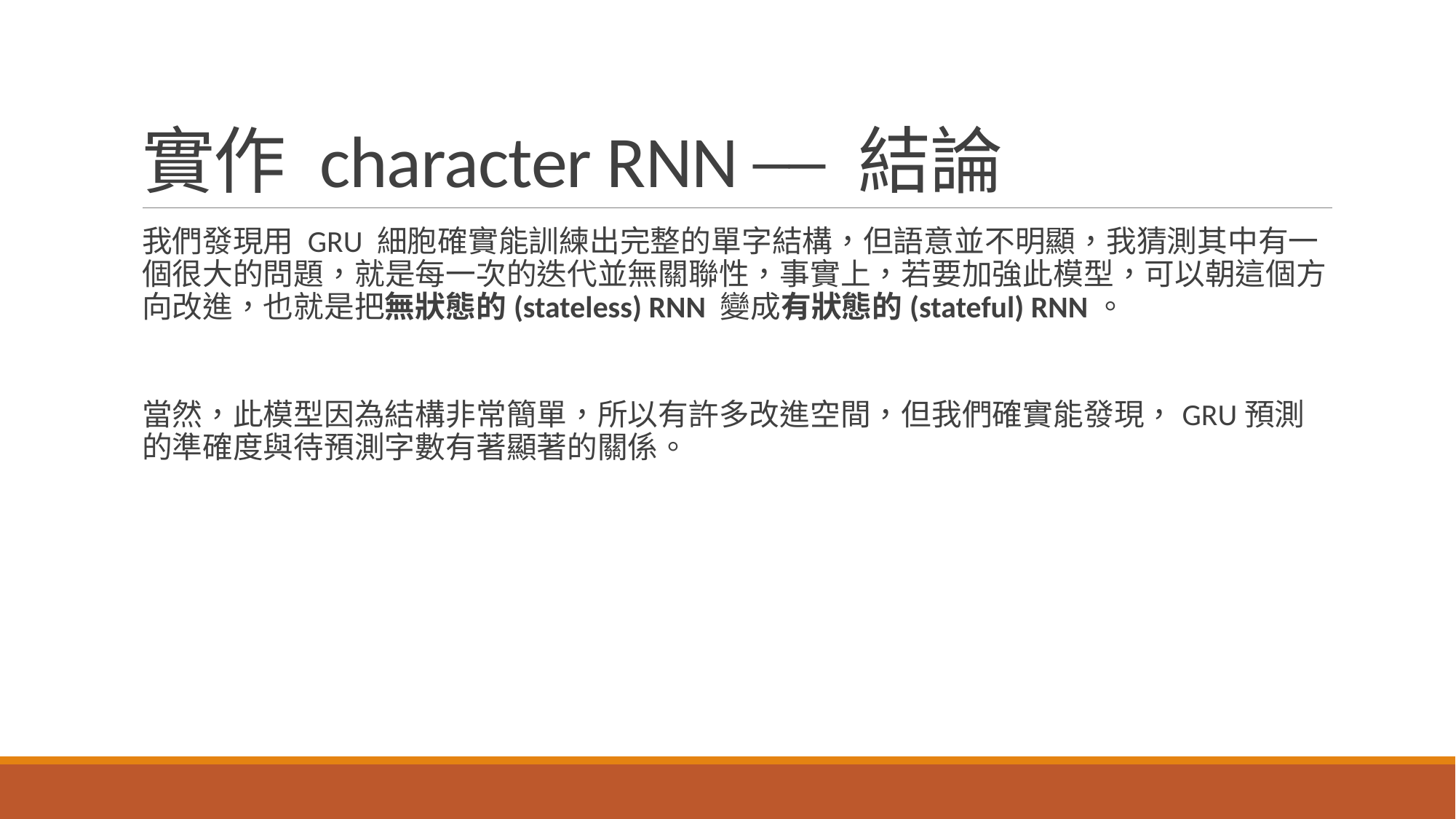

# 實作 character RNN ── 結論
我們發現用 GRU 細胞確實能訓練出完整的單字結構，但語意並不明顯，我猜測其中有一個很大的問題，就是每一次的迭代並無關聯性，事實上，若要加強此模型，可以朝這個方向改進，也就是把無狀態的(stateless) RNN 變成有狀態的(stateful) RNN。

當然，此模型因為結構非常簡單，所以有許多改進空間，但我們確實能發現，GRU預測的準確度與待預測字數有著顯著的關係。